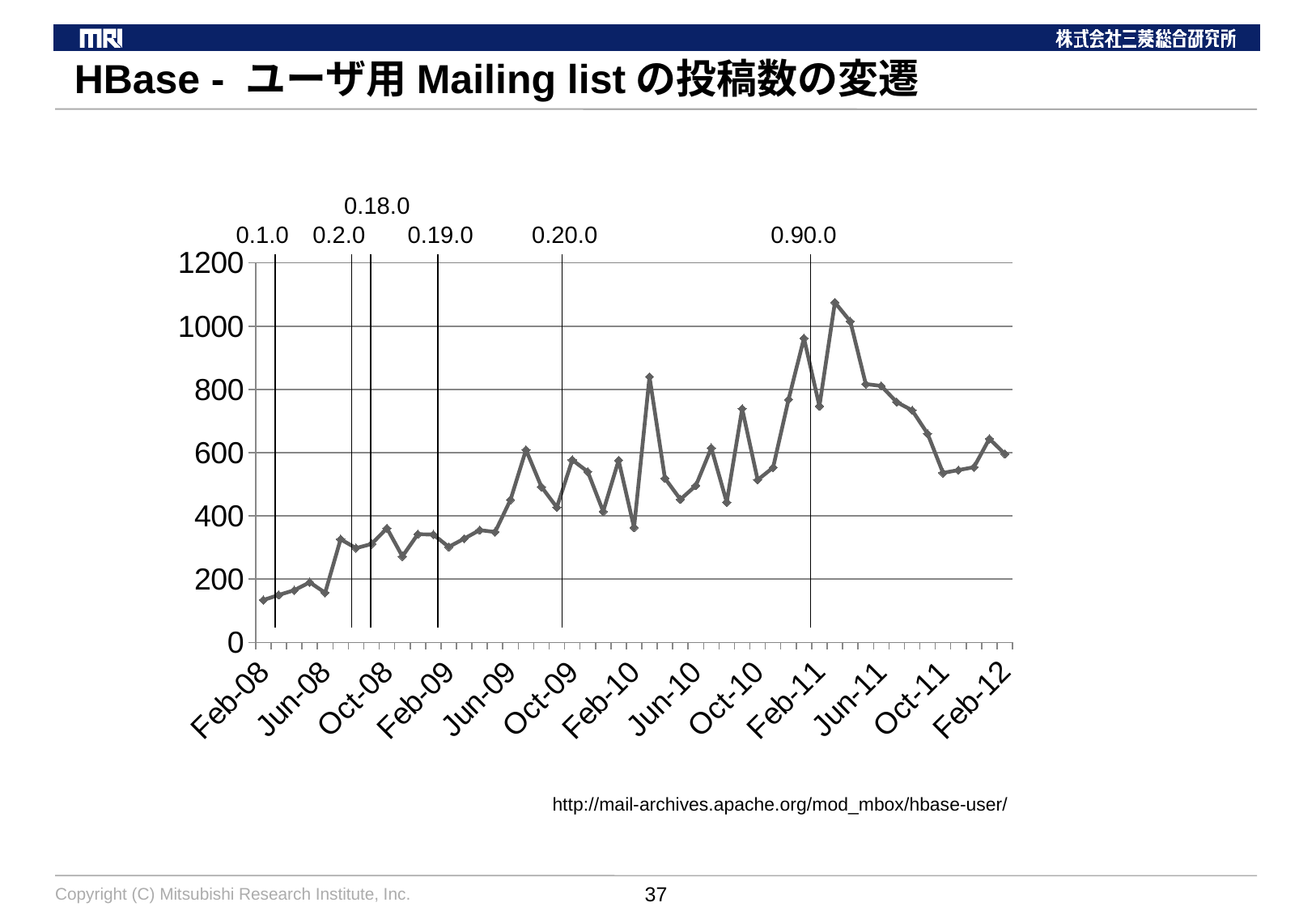

# HBase - ユーザ用Mailing listの投稿数の変遷
0.18.0
0.1.0
0.2.0
0.19.0
0.20.0
0.90.0

### Chart

| Category |  |
|---|---|
| 40940 | 596.0 |
| 40909 | 644.0 |
| 40878 | 554.0 |
| 40848 | 545.0 |
| 40817 | 536.0 |
| 40787 | 660.0 |
| 40756 | 734.0 |
| 40725 | 760.0 |
| 40695 | 811.0 |
| 40664 | 817.0 |
| 40634 | 1015.0 |
| 40603 | 1075.0 |
| 40575 | 747.0 |
| 40544 | 962.0 |
| 40513 | 768.0 |
| 40483 | 553.0 |
| 40452 | 514.0 |
| 40422 | 739.0 |
| 40391 | 443.0 |
| 40360 | 615.0 |
| 40330 | 496.0 |
| 40299 | 452.0 |
| 40269 | 519.0 |
| 40238 | 840.0 |
| 40210 | 363.0 |
| 40179 | 576.0 |
| 40148 | 414.0 |
| 40118 | 540.0 |
| 40087 | 577.0 |
| 40057 | 427.0 |
| 40026 | 492.0 |
| 39995 | 609.0 |
| 39965 | 451.0 |
| 39934 | 349.0 |
| 39904 | 355.0 |
| 39873 | 328.0 |
| 39845 | 302.0 |
| 39814 | 341.0 |
| 39783 | 342.0 |
| 39753 | 272.0 |
| 39722 | 361.0 |
| 39692 | 311.0 |
| 39661 | 298.0 |
| 39630 | 326.0 |
| 39600 | 157.0 |
| 39569 | 190.0 |
| 39539 | 165.0 |
| 39508 | 150.0 |
| 39479 | 134.0 |
| http://mail-archives.apache.org/mod\_mbox/hbase-user/ |
| --- |
Copyright (C) Mitsubishi Research Institute, Inc.
37